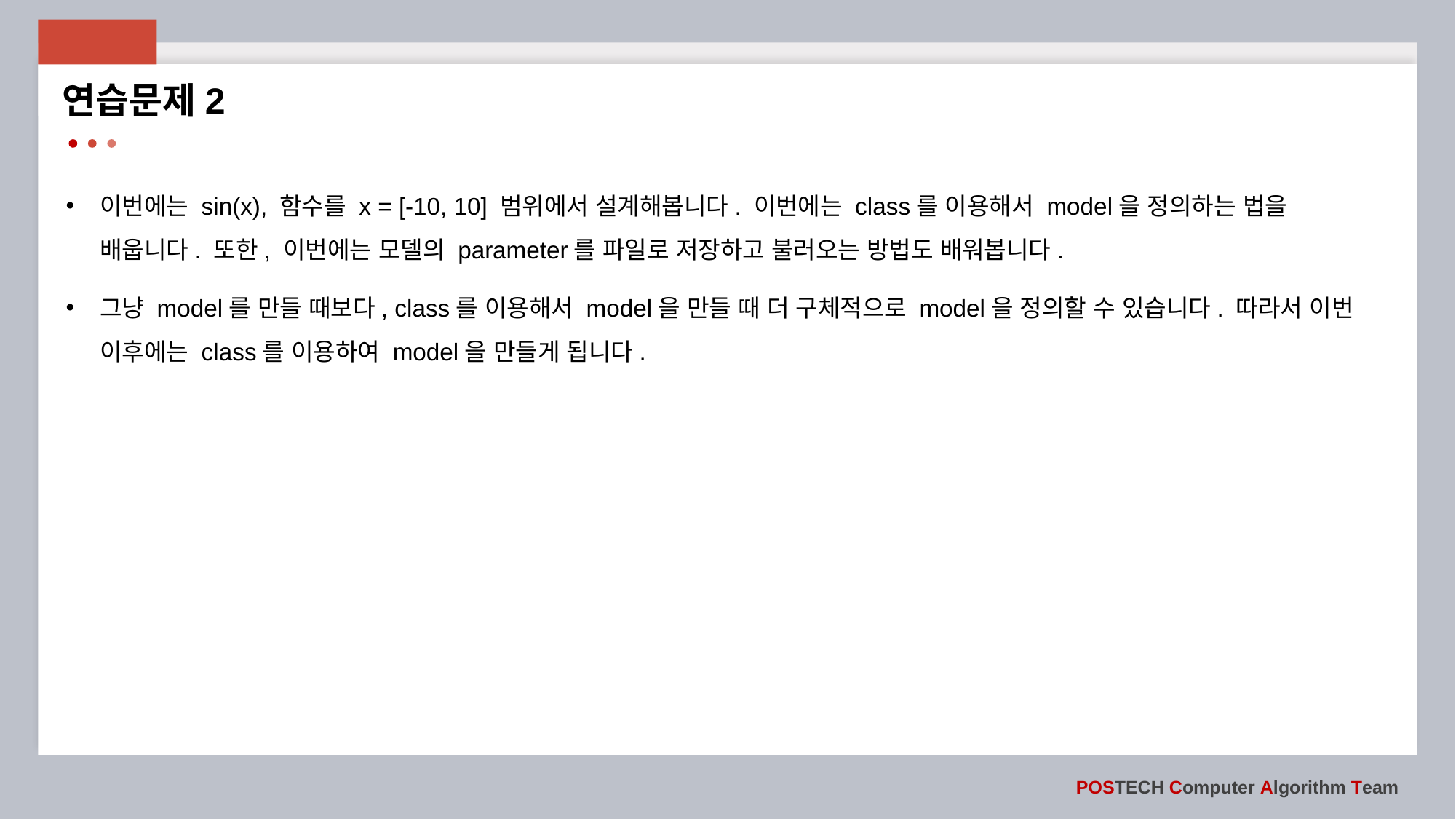

연습문제2
이번에는 sin(x), 함수를 x = [-10, 10] 범위에서 설계해봅니다. 이번에는 class를 이용해서 model을 정의하는 법을 배웁니다. 또한, 이번에는 모델의 parameter를 파일로 저장하고 불러오는 방법도 배워봅니다.
그냥 model를 만들 때보다, class를 이용해서 model을 만들 때 더 구체적으로 model을 정의할 수 있습니다. 따라서 이번 이후에는 class를 이용하여 model을 만들게 됩니다.